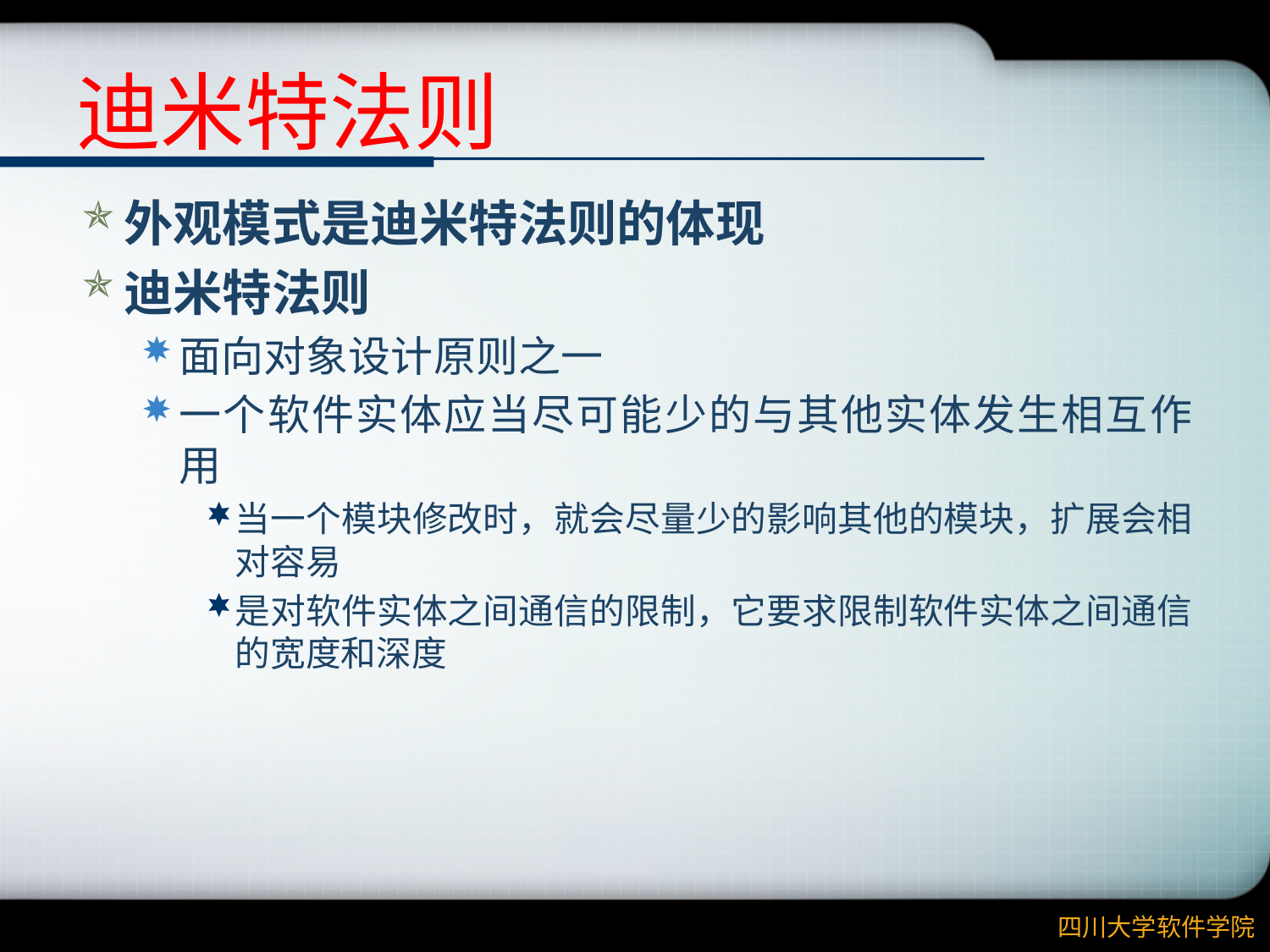

# 迪米特法则
外观模式是迪米特法则的体现
迪米特法则
面向对象设计原则之一
一个软件实体应当尽可能少的与其他实体发生相互作用
当一个模块修改时，就会尽量少的影响其他的模块，扩展会相对容易
是对软件实体之间通信的限制，它要求限制软件实体之间通信的宽度和深度